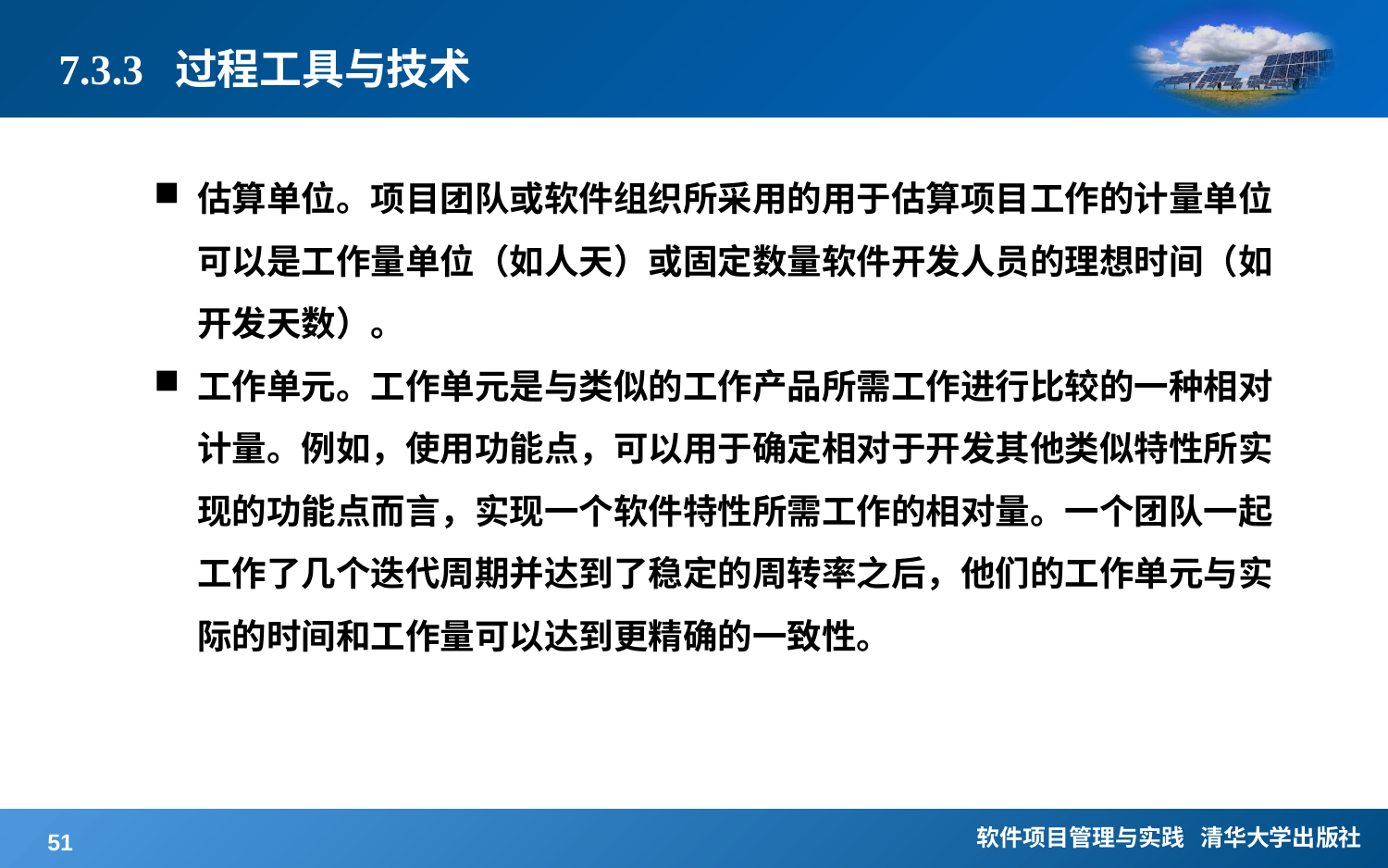

# 7.3.3  过程工具与技术
估算单位。项目团队或软件组织所采用的用于估算项目工作的计量单位可以是工作量单位（如人天）或固定数量软件开发人员的理想时间（如开发天数）。
工作单元。工作单元是与类似的工作产品所需工作进行比较的一种相对计量。例如，使用功能点，可以用于确定相对于开发其他类似特性所实现的功能点而言，实现一个软件特性所需工作的相对量。一个团队一起工作了几个迭代周期并达到了稳定的周转率之后，他们的工作单元与实际的时间和工作量可以达到更精确的一致性。